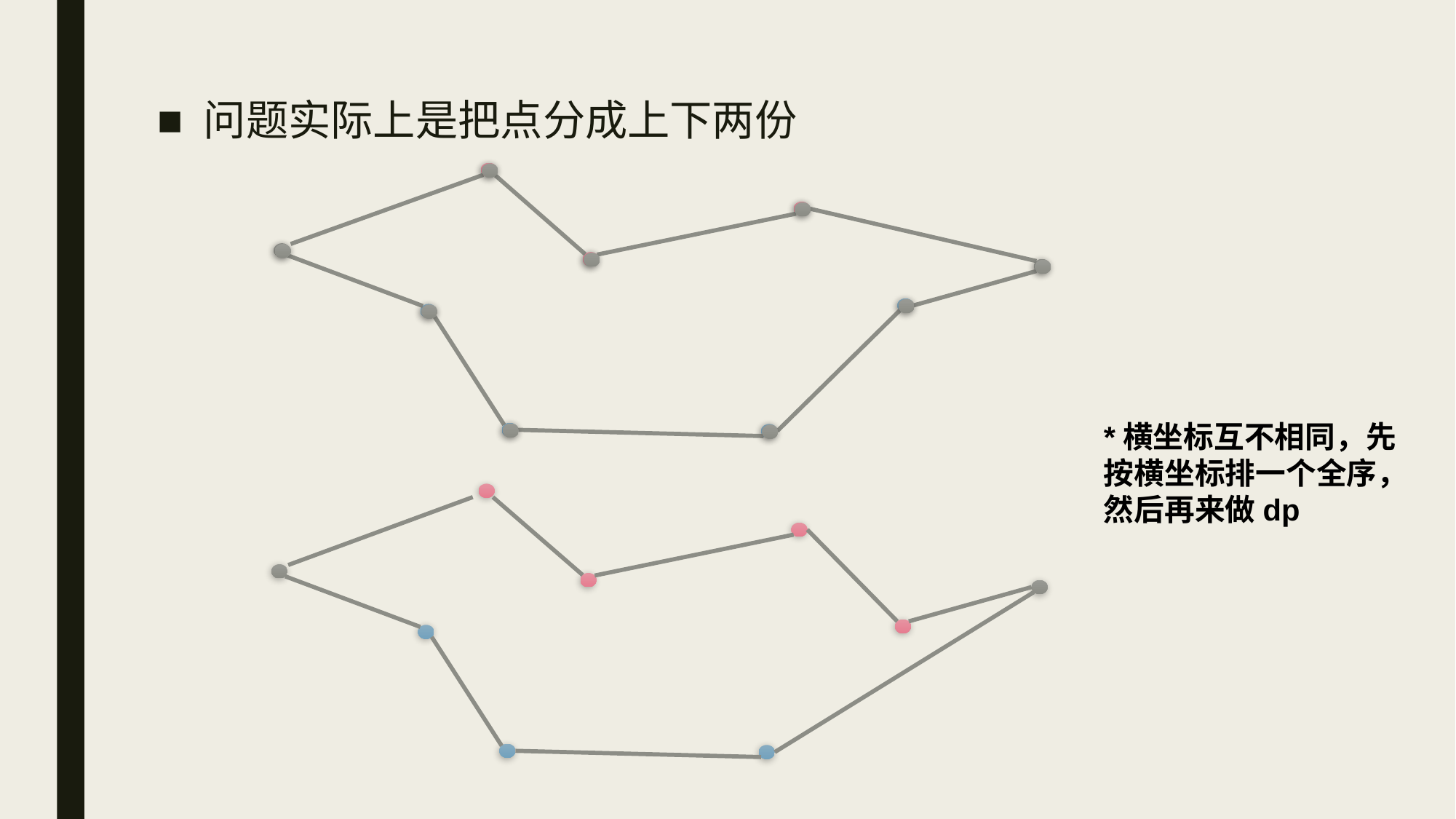

问题实际上是把点分成上下两份

*横坐标互不相同，先
按横坐标排一个全序，
然后再来做dp